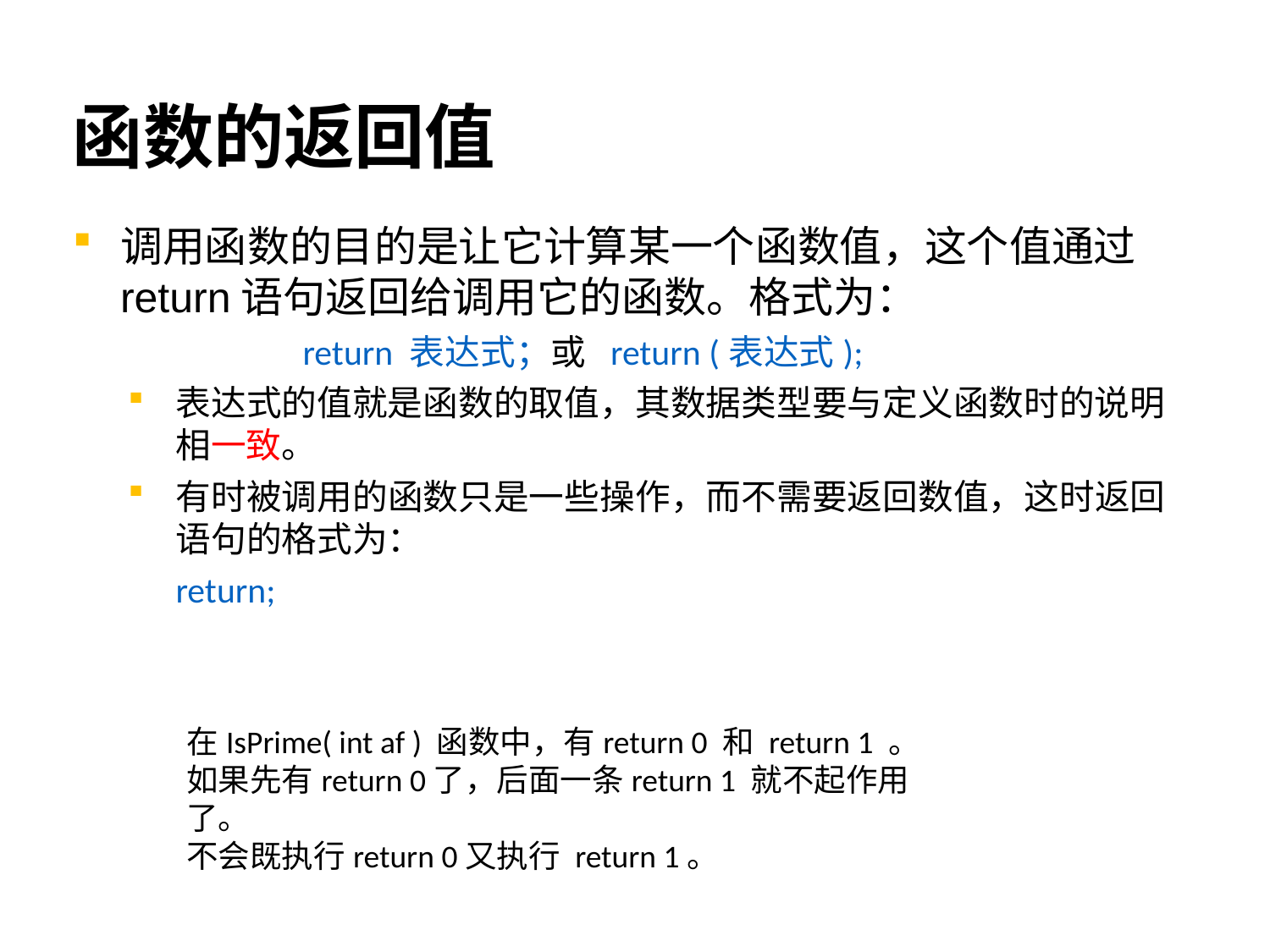

# 函数的返回值
调用函数的目的是让它计算某一个函数值，这个值通过return语句返回给调用它的函数。格式为：
		return 表达式；或  return (表达式);
表达式的值就是函数的取值，其数据类型要与定义函数时的说明相一致。
有时被调用的函数只是一些操作，而不需要返回数值，这时返回语句的格式为：
	return;
在IsPrime( int af ) 函数中，有return 0 和 return 1 。
如果先有return 0了，后面一条return 1 就不起作用了。
不会既执行return 0又执行 return 1。